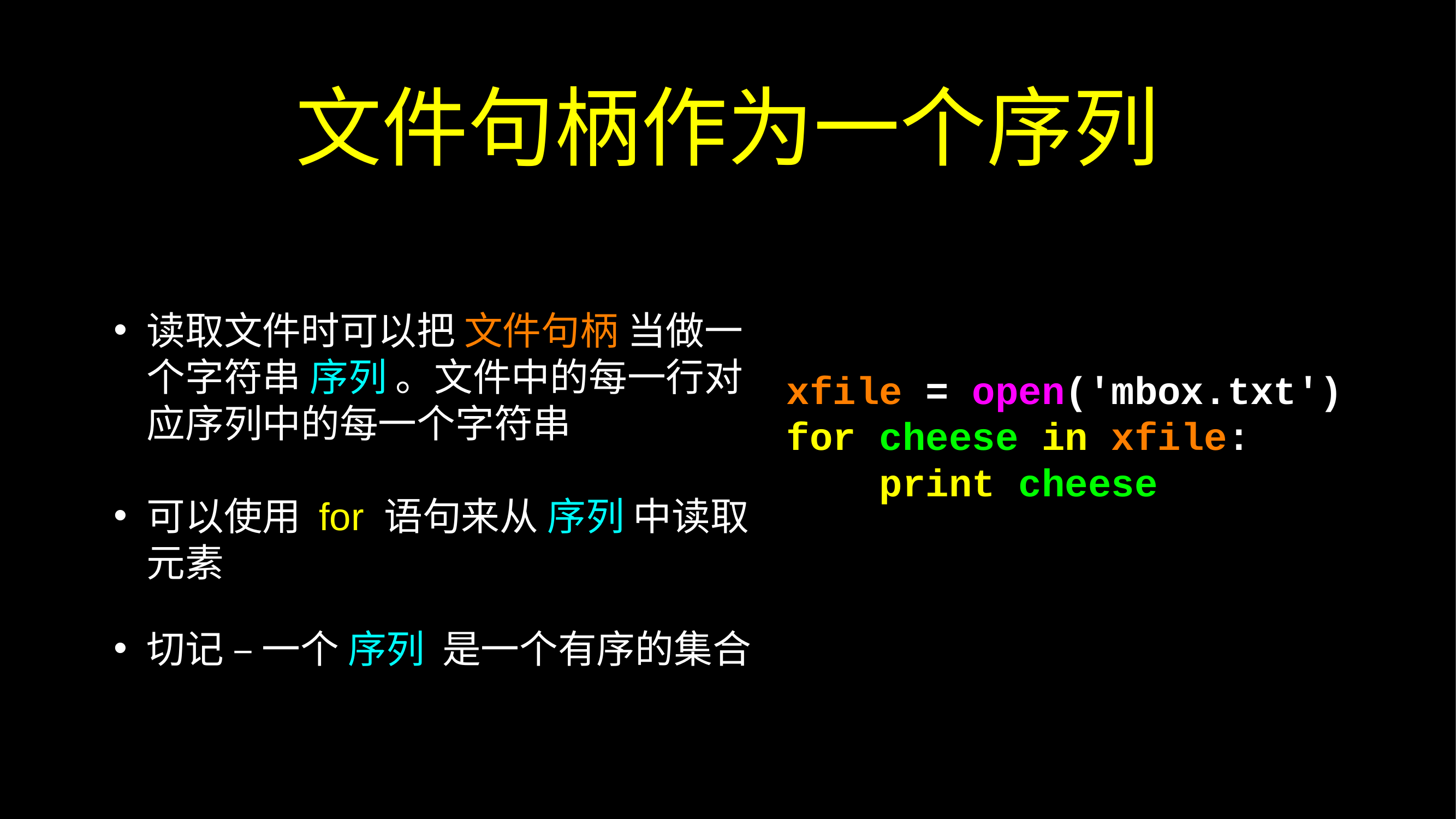

# 文件句柄作为一个序列
读取文件时可以把 文件句柄 当做一个字符串 序列 。文件中的每一行对应序列中的每一个字符串

可以使用 for 语句来从 序列 中读取元素
切记 – 一个 序列  是一个有序的集合
xfile = open('mbox.txt')
for cheese in xfile:
    print cheese